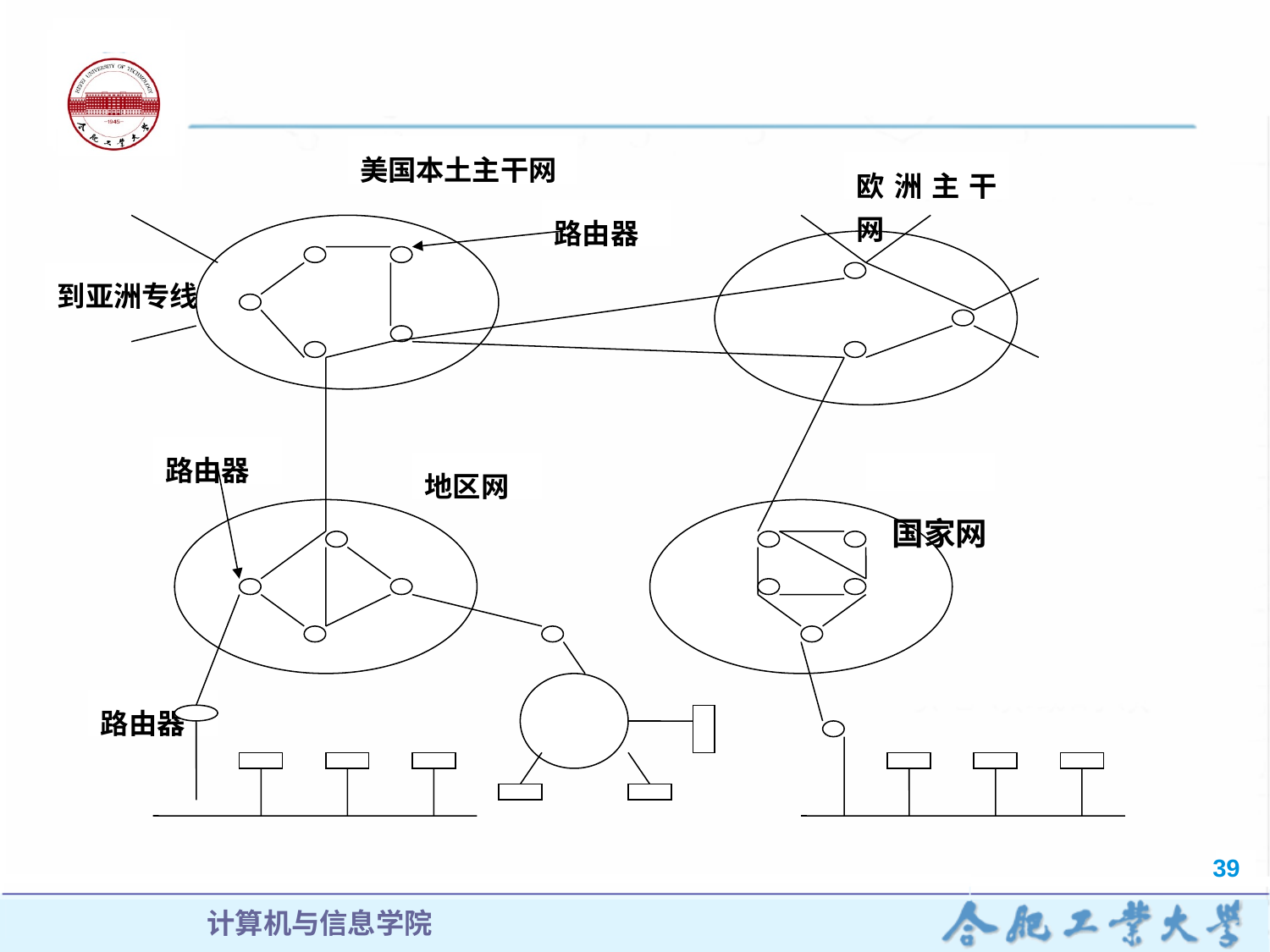

美国本土主干网
欧洲主干网
路由器

到亚洲专线

路由器
地区网

路由器

国家网